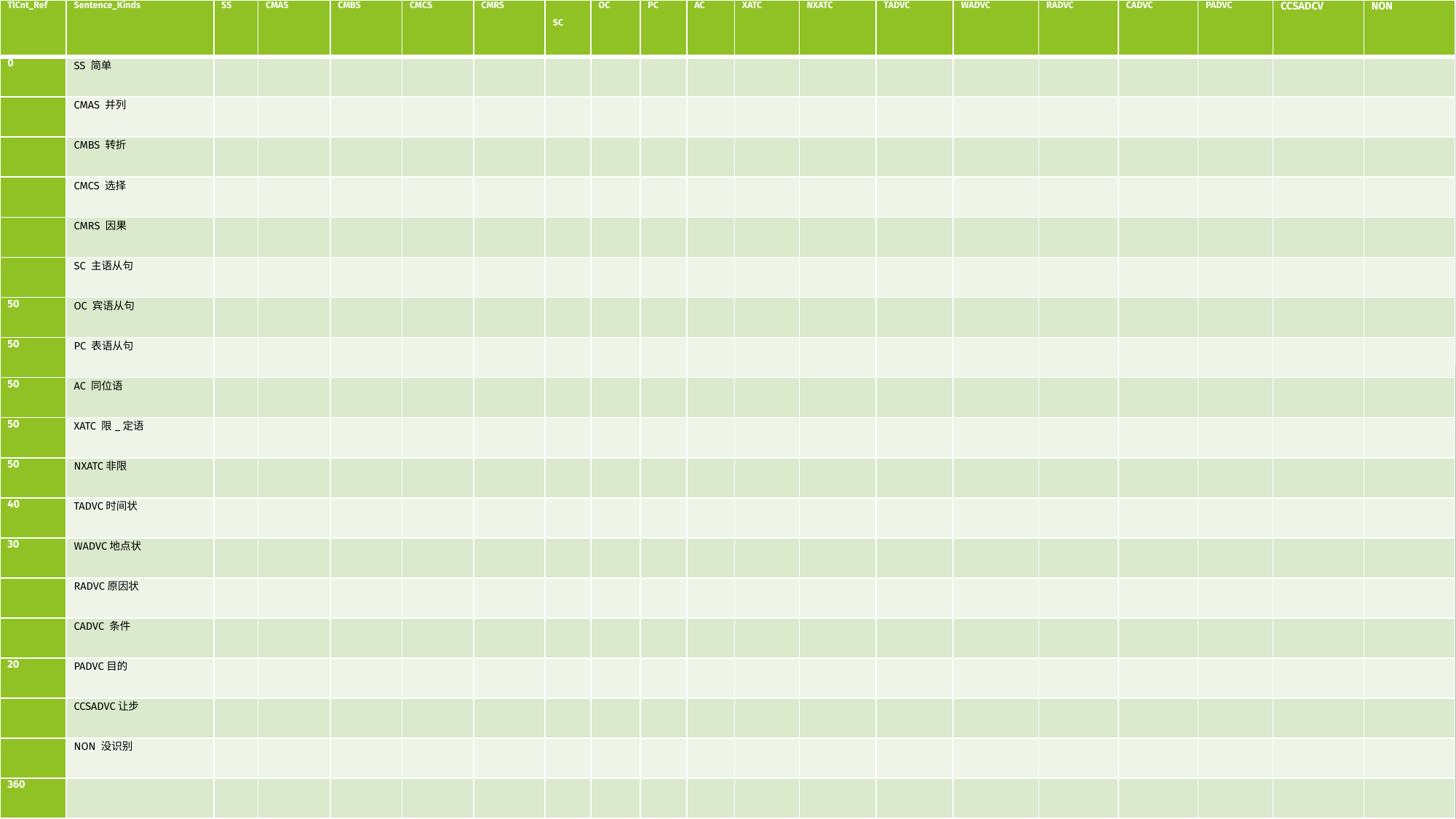

| TlCnt\_Ref | Sentence\_Kinds | SS | CMAS | CMBS | CMCS | CMRS | SC | OC | PC | AC | XATC | NXATC | TADVC | WADVC | RADVC | CADVC | PADVC | CCSADCV | NON |
| --- | --- | --- | --- | --- | --- | --- | --- | --- | --- | --- | --- | --- | --- | --- | --- | --- | --- | --- | --- |
| 0 | SS 简单 |  |  |  |  |  |  |  |  |  |  |  |  |  |  |  |  |  |  |
|  | CMAS 并列 |  |  |  |  |  |  |  |  |  |  |  |  |  |  |  |  |  |  |
|  | CMBS 转折 |  |  |  |  |  |  |  |  |  |  |  |  |  |  |  |  |  |  |
|  | CMCS 选择 |  |  |  |  |  |  |  |  |  |  |  |  |  |  |  |  |  |  |
|  | CMRS 因果 |  |  |  |  |  |  |  |  |  |  |  |  |  |  |  |  |  |  |
|  | SC 主语从句 |  |  |  |  |  |  |  |  |  |  |  |  |  |  |  |  |  |  |
| 50 | OC 宾语从句 |  |  |  |  |  |  |  |  |  |  |  |  |  |  |  |  |  |  |
| 50 | PC 表语从句 |  |  |  |  |  |  |  |  |  |  |  |  |  |  |  |  |  |  |
| 50 | AC 同位语 |  |  |  |  |  |  |  |  |  |  |  |  |  |  |  |  |  |  |
| 50 | XATC 限\_定语 |  |  |  |  |  |  |  |  |  |  |  |  |  |  |  |  |  |  |
| 50 | NXATC非限 |  |  |  |  |  |  |  |  |  |  |  |  |  |  |  |  |  |  |
| 40 | TADVC时间状 |  |  |  |  |  |  |  |  |  |  |  |  |  |  |  |  |  |  |
| 30 | WADVC地点状 |  |  |  |  |  |  |  |  |  |  |  |  |  |  |  |  |  |  |
|  | RADVC原因状 |  |  |  |  |  |  |  |  |  |  |  |  |  |  |  |  |  |  |
|  | CADVC 条件 |  |  |  |  |  |  |  |  |  |  |  |  |  |  |  |  |  |  |
| 20 | PADVC目的 |  |  |  |  |  |  |  |  |  |  |  |  |  |  |  |  |  |  |
|  | CCSADVC让步 |  |  |  |  |  |  |  |  |  |  |  |  |  |  |  |  |  |  |
|  | NON 没识别 |  |  |  |  |  |  |  |  |  |  |  |  |  |  |  |  |  |  |
| 360 |  |  |  |  |  |  |  |  |  |  |  |  |  |  |  |  |  |  |  |